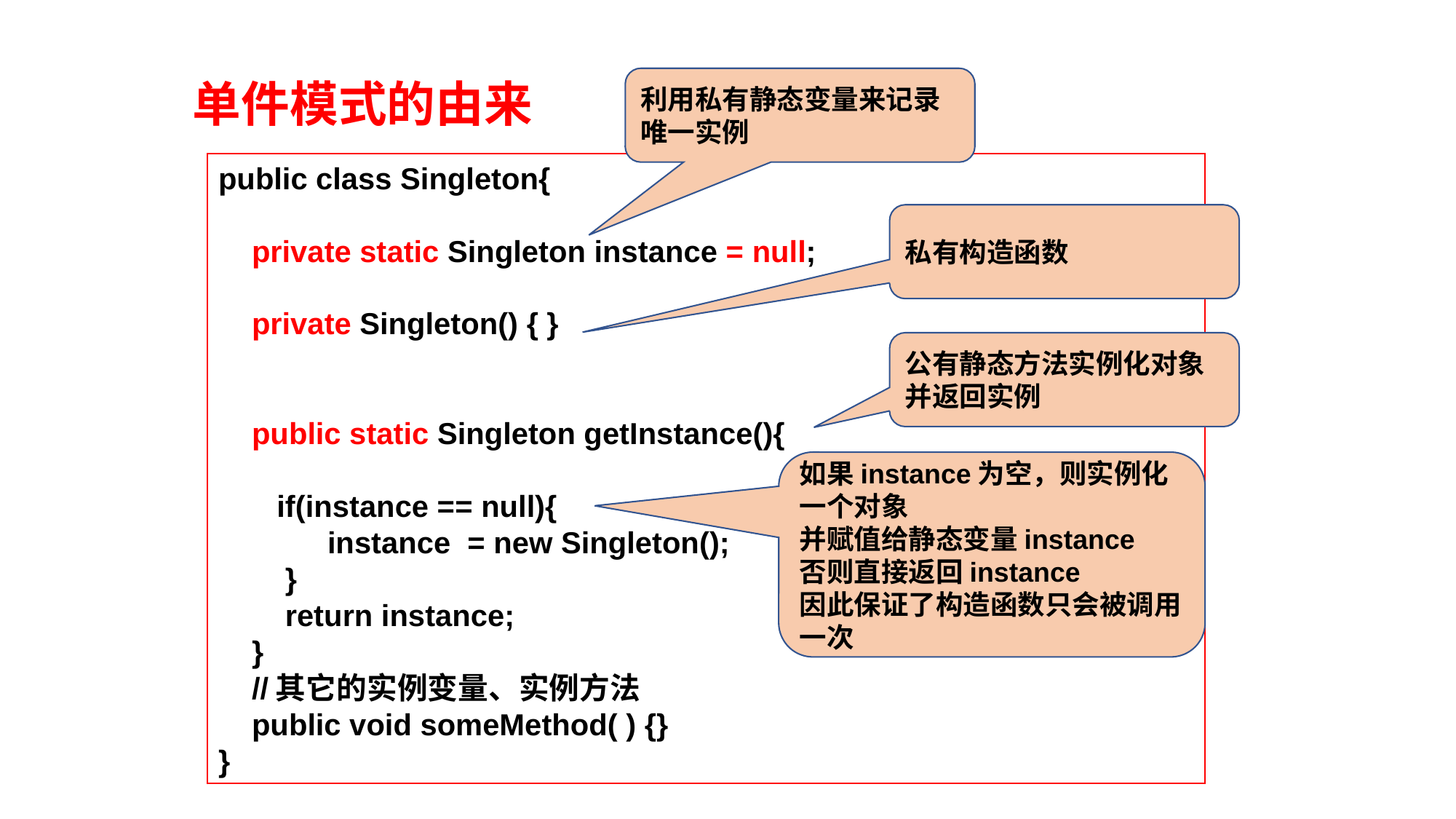

单件模式的由来
利用私有静态变量来记录唯一实例
public class Singleton{

    private static Singleton instance = null;

    private Singleton() { }

    public static Singleton getInstance(){

       if(instance == null){
	instance  = new Singleton();
        }
        return instance;
    }
    //其它的实例变量、实例方法
    public void someMethod( ) {}
}
私有构造函数
公有静态方法实例化对象并返回实例
如果instance为空，则实例化一个对象
并赋值给静态变量instance
否则直接返回instance
因此保证了构造函数只会被调用一次
201